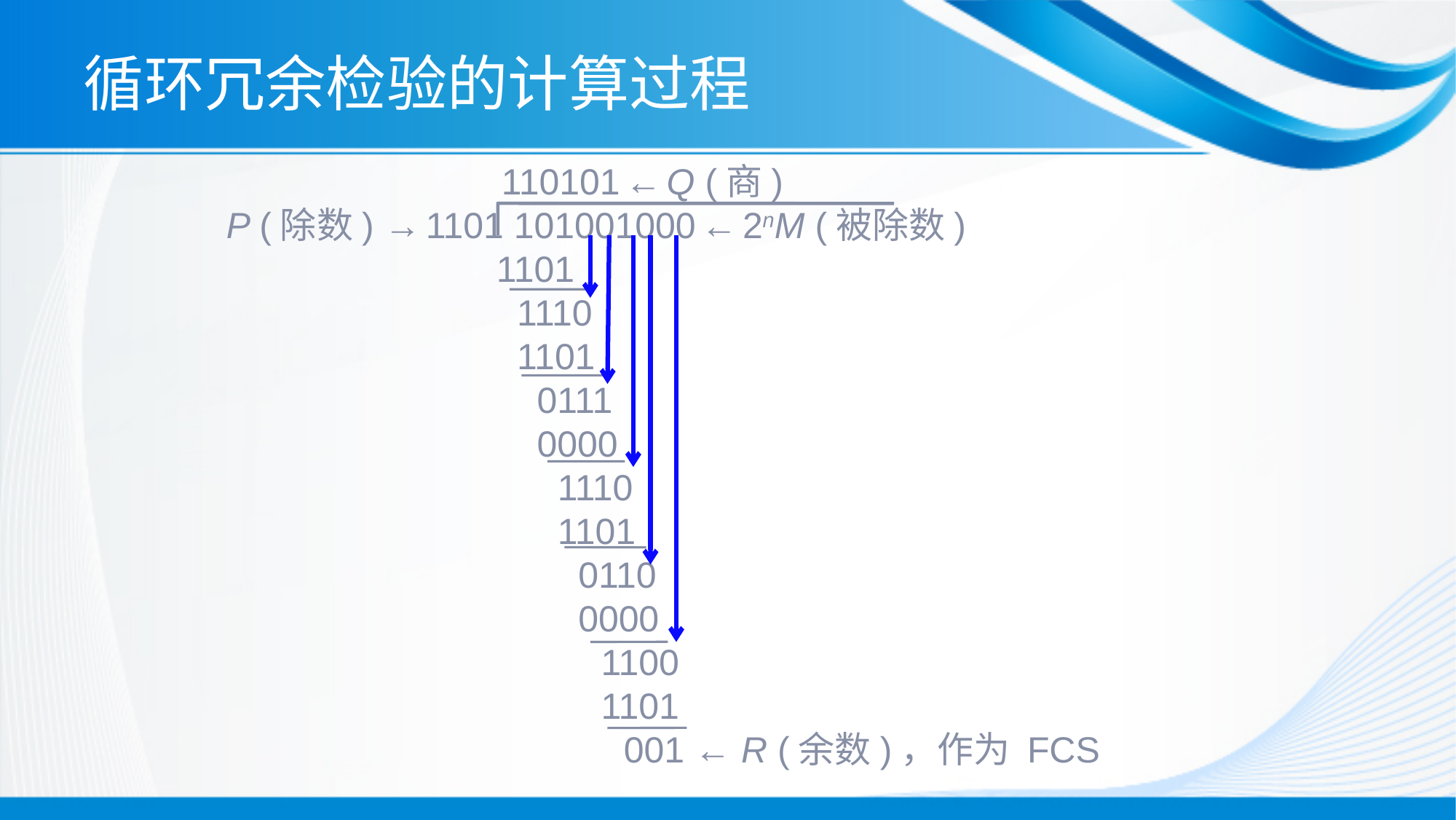

# 循环冗余检验的计算过程
                               110101 ← Q (商)
    P (除数) → 1101 101001000 ← 2nM (被除数)
                                             1101
                                                   1110
                                                   1101
                                                             0111
                                                             0000
                                                         1110
                                                         1101
                                                                    0110
                                                                    0000
                                                                         1100
                                                                         1101
                                                                            001 ← R (余数)，作为 FCS